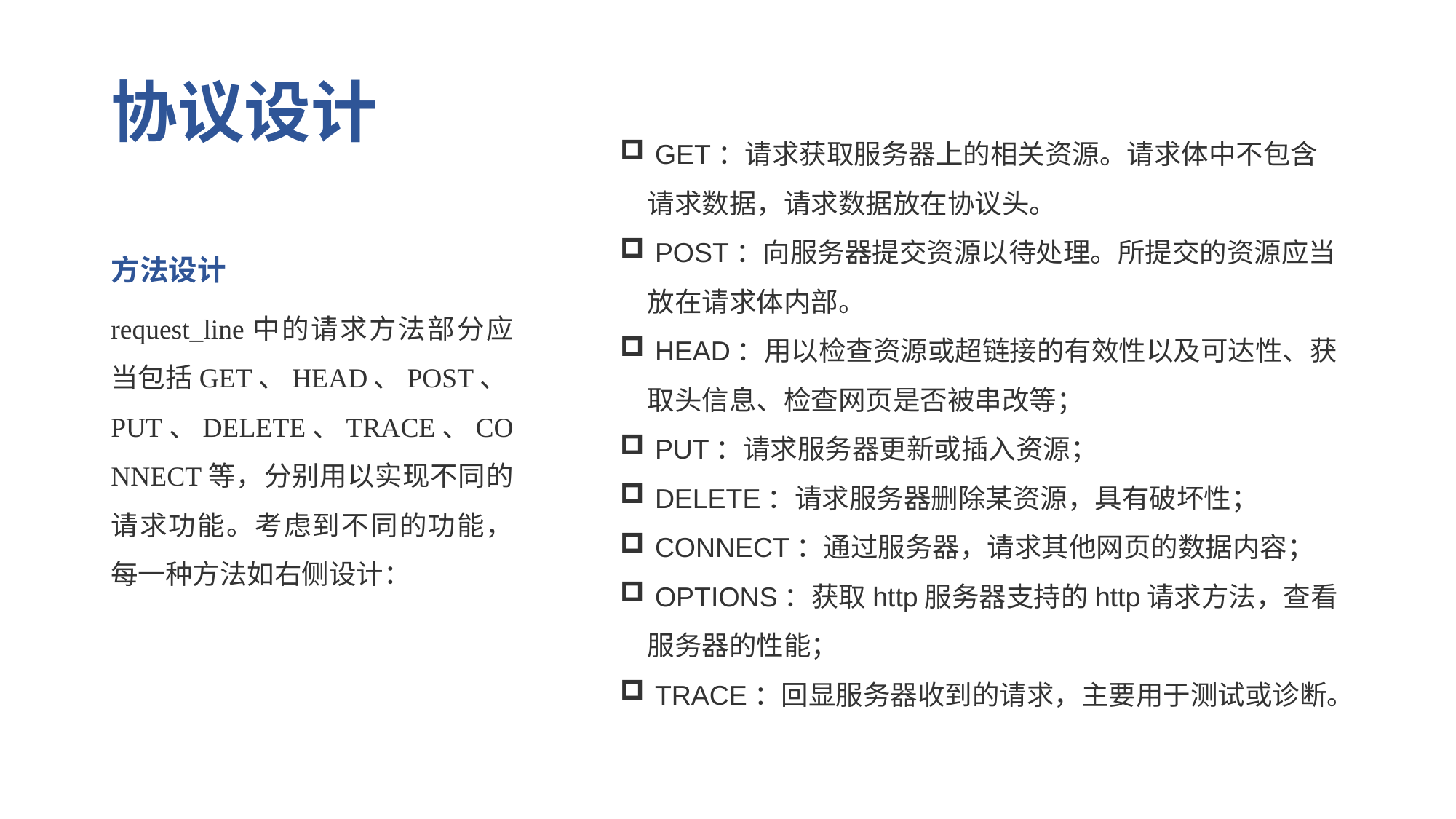

# 协议设计
 GET：请求获取服务器上的相关资源。请求体中不包含请求数据，请求数据放在协议头。
 POST：向服务器提交资源以待处理。所提交的资源应当放在请求体内部。
 HEAD：用以检查资源或超链接的有效性以及可达性、获取头信息、检查网页是否被串改等；
 PUT：请求服务器更新或插入资源；
 DELETE：请求服务器删除某资源，具有破坏性；
 CONNECT：通过服务器，请求其他网页的数据内容；
 OPTIONS：获取http服务器支持的http请求方法，查看服务器的性能；
 TRACE：回显服务器收到的请求，主要用于测试或诊断。
方法设计
request_line中的请求方法部分应当包括GET、HEAD、POST、PUT、DELETE、TRACE、CONNECT等，分别用以实现不同的请求功能。考虑到不同的功能，每一种方法如右侧设计：